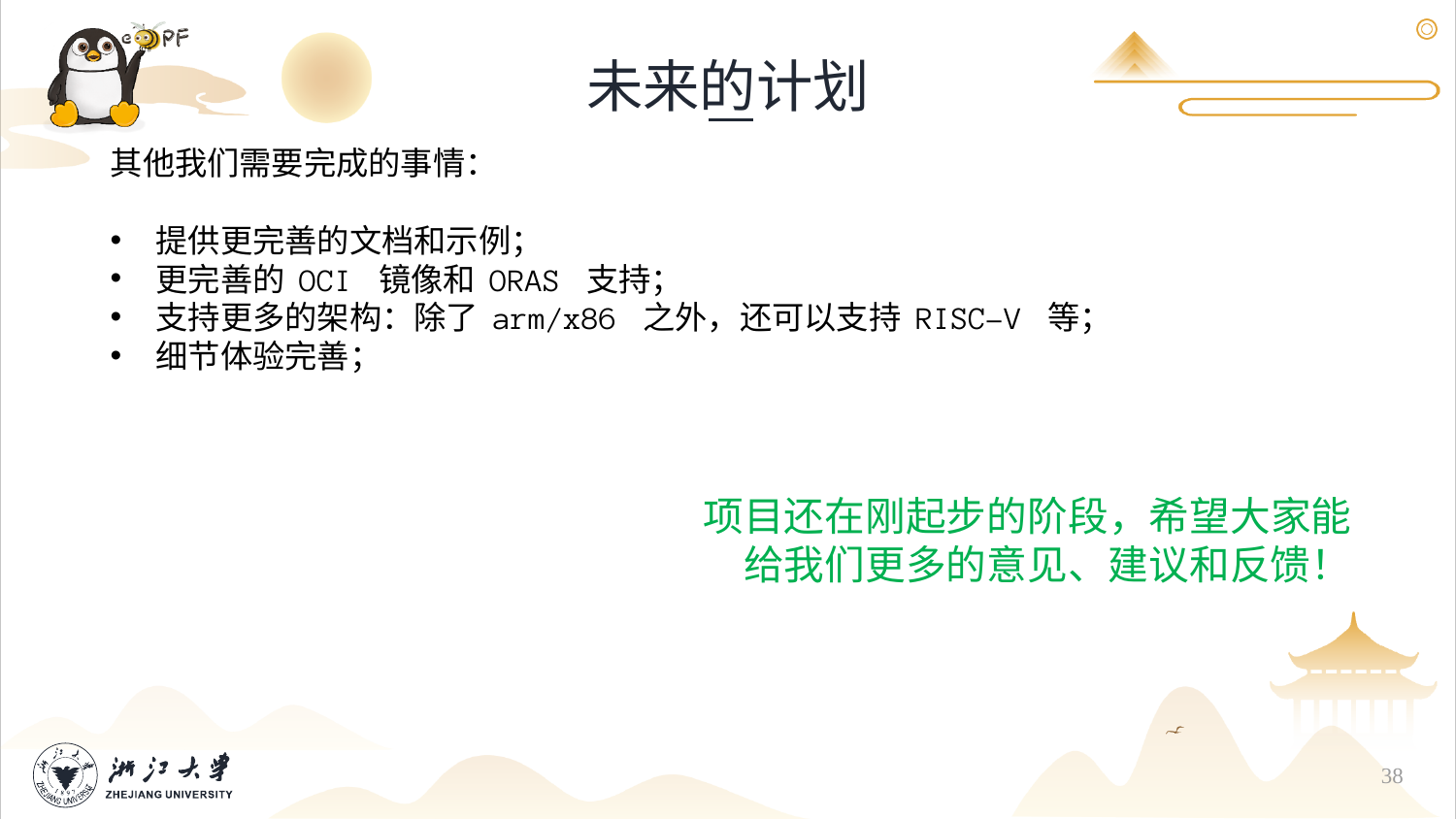

未来的计划
其他我们需要完成的事情：

提供更完善的文档和示例；
更完善的 OCI 镜像和 ORAS 支持；
支持更多的架构：除了 arm/x86 之外，还可以支持 RISC-V 等；
细节体验完善；

				项目还在刚起步的阶段，希望大家能给我们更多的意见、建议和反馈！
38